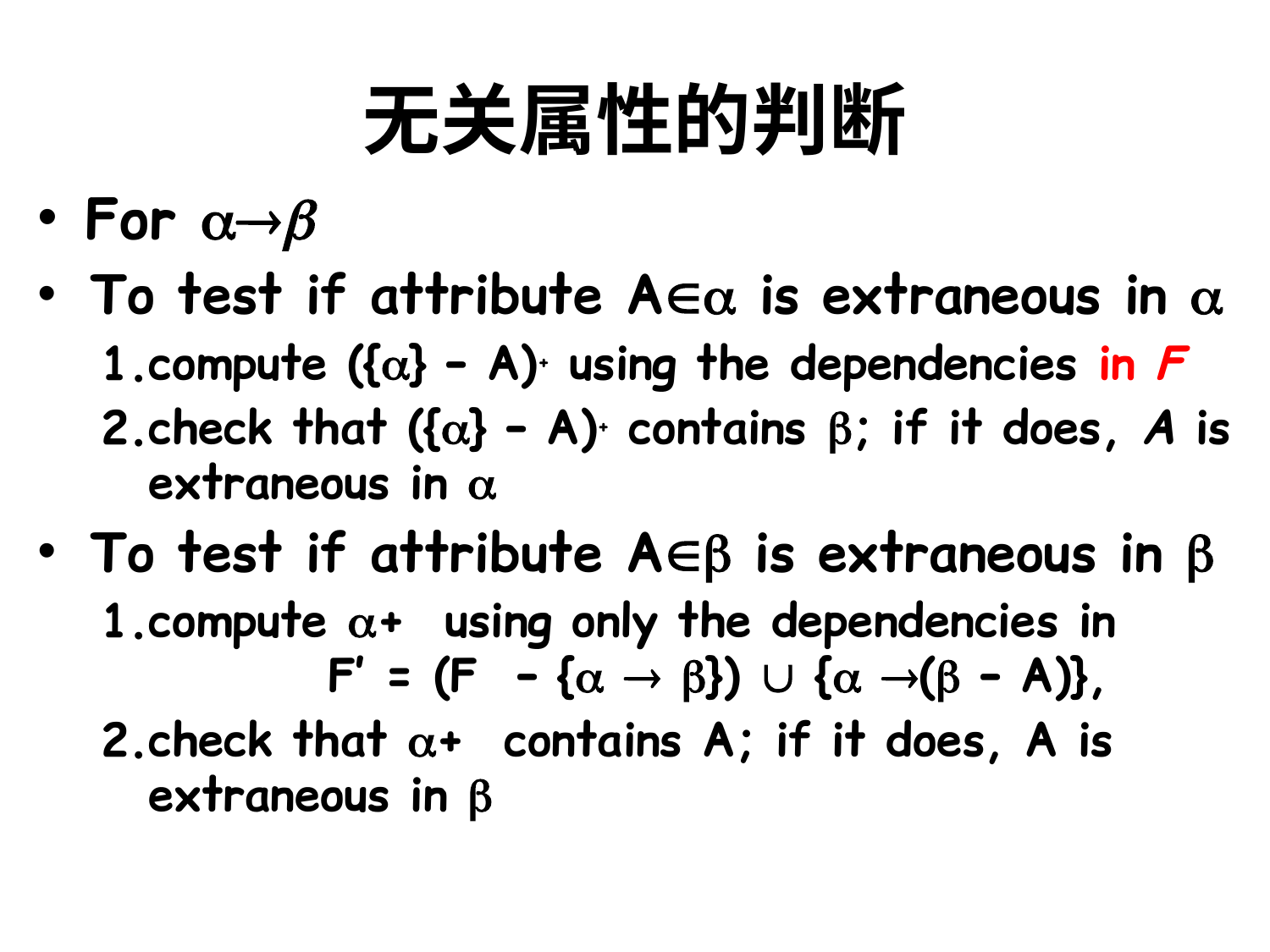

# 无关属性的判断
For α→β
To test if attribute A∈α is extraneous in α
compute ({α} – A)+ using the dependencies in F
check that ({α} – A)+ contains β; if it does, A is extraneous in α
To test if attribute A∈β is extraneous in β
compute α+  using only the dependencies in
         F’ = (F  – {α → β}) ∪ {α →(β – A)},
check that α+  contains A; if it does, A is extraneous in β